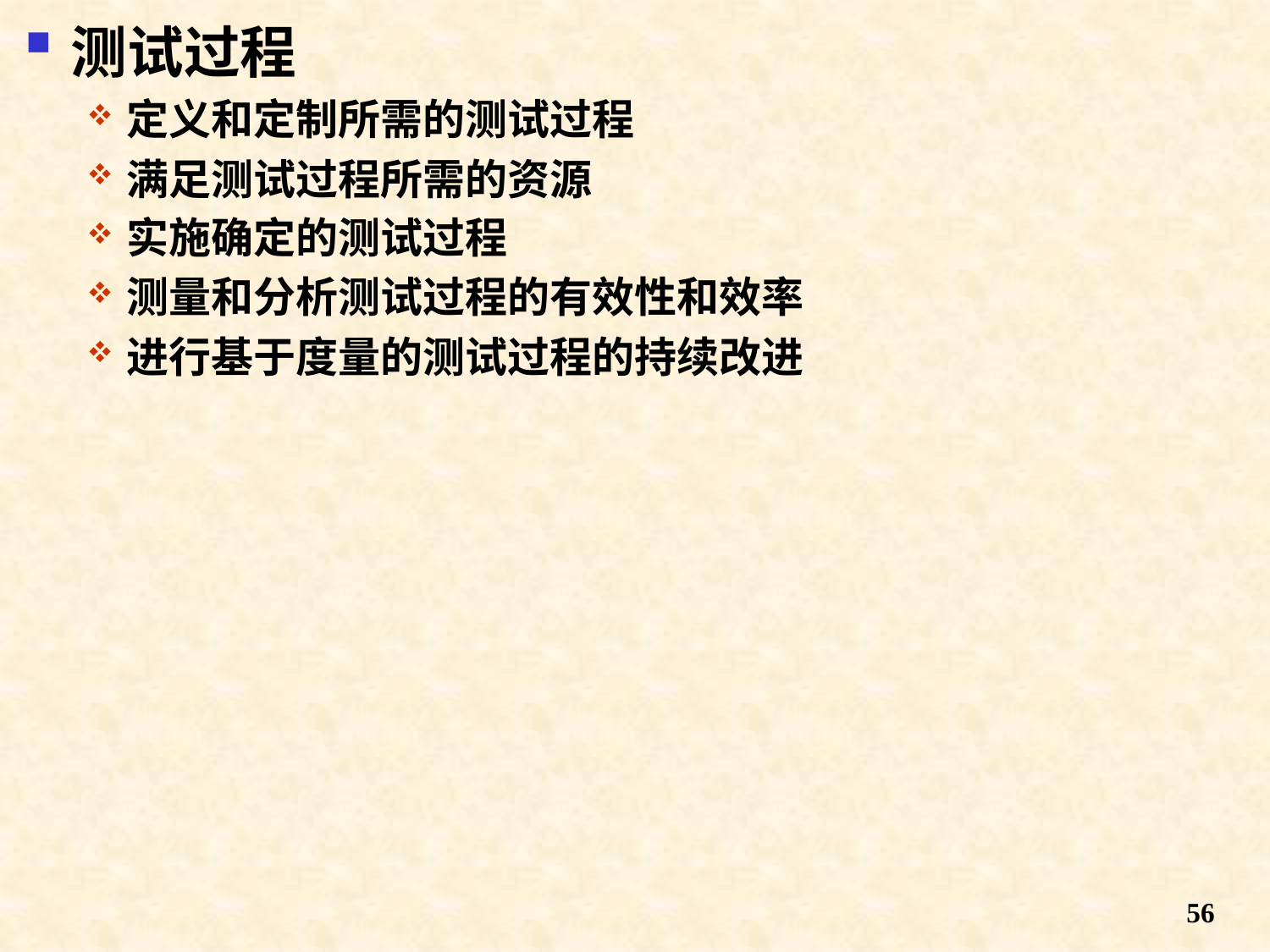

测试过程
定义和定制所需的测试过程
满足测试过程所需的资源
实施确定的测试过程
测量和分析测试过程的有效性和效率
进行基于度量的测试过程的持续改进

56